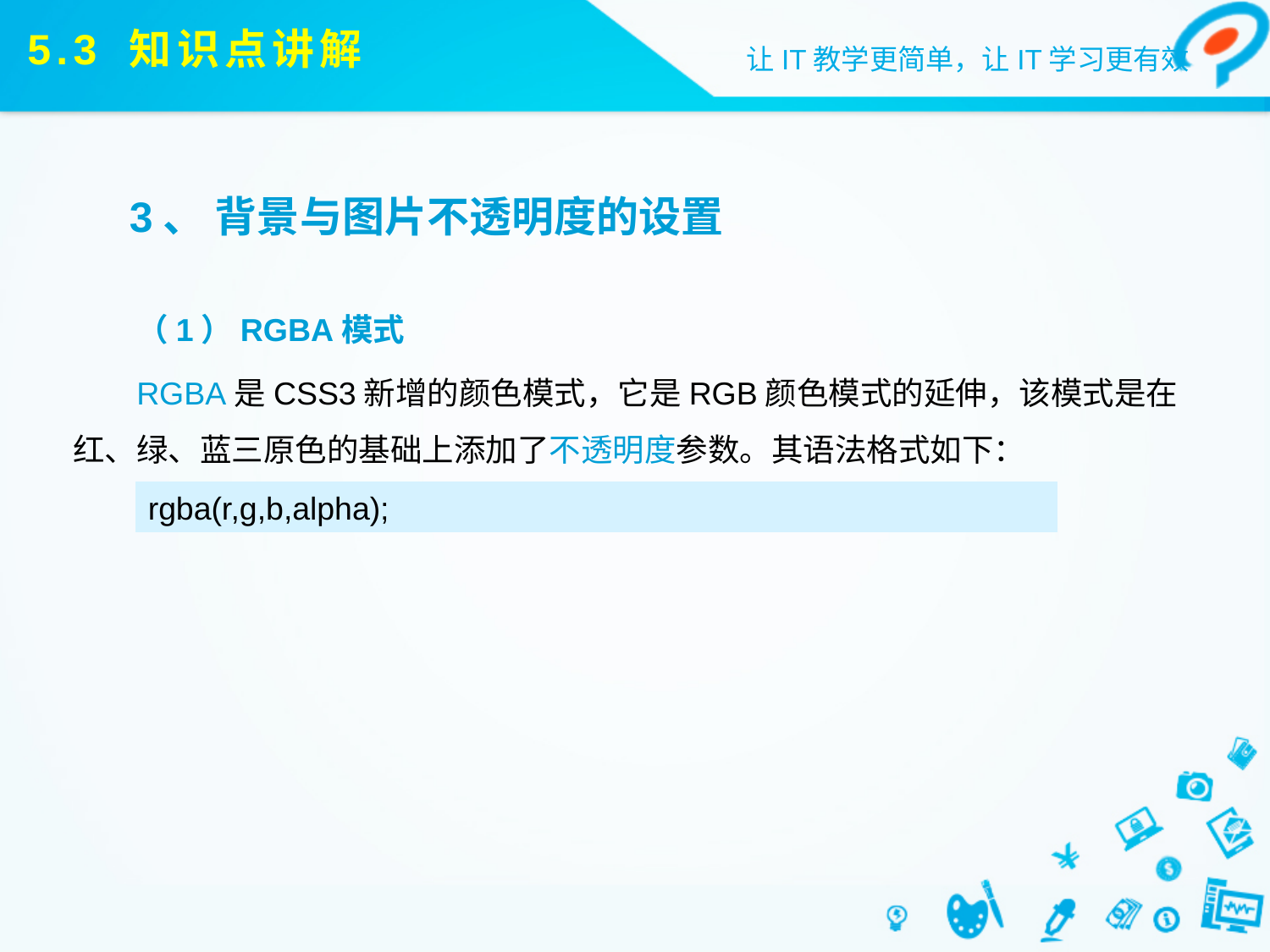

# 5.3 知识点讲解
3、 背景与图片不透明度的设置
（1）RGBA模式
RGBA是CSS3新增的颜色模式，它是RGB颜色模式的延伸，该模式是在红、绿、蓝三原色的基础上添加了不透明度参数。其语法格式如下：
rgba(r,g,b,alpha);